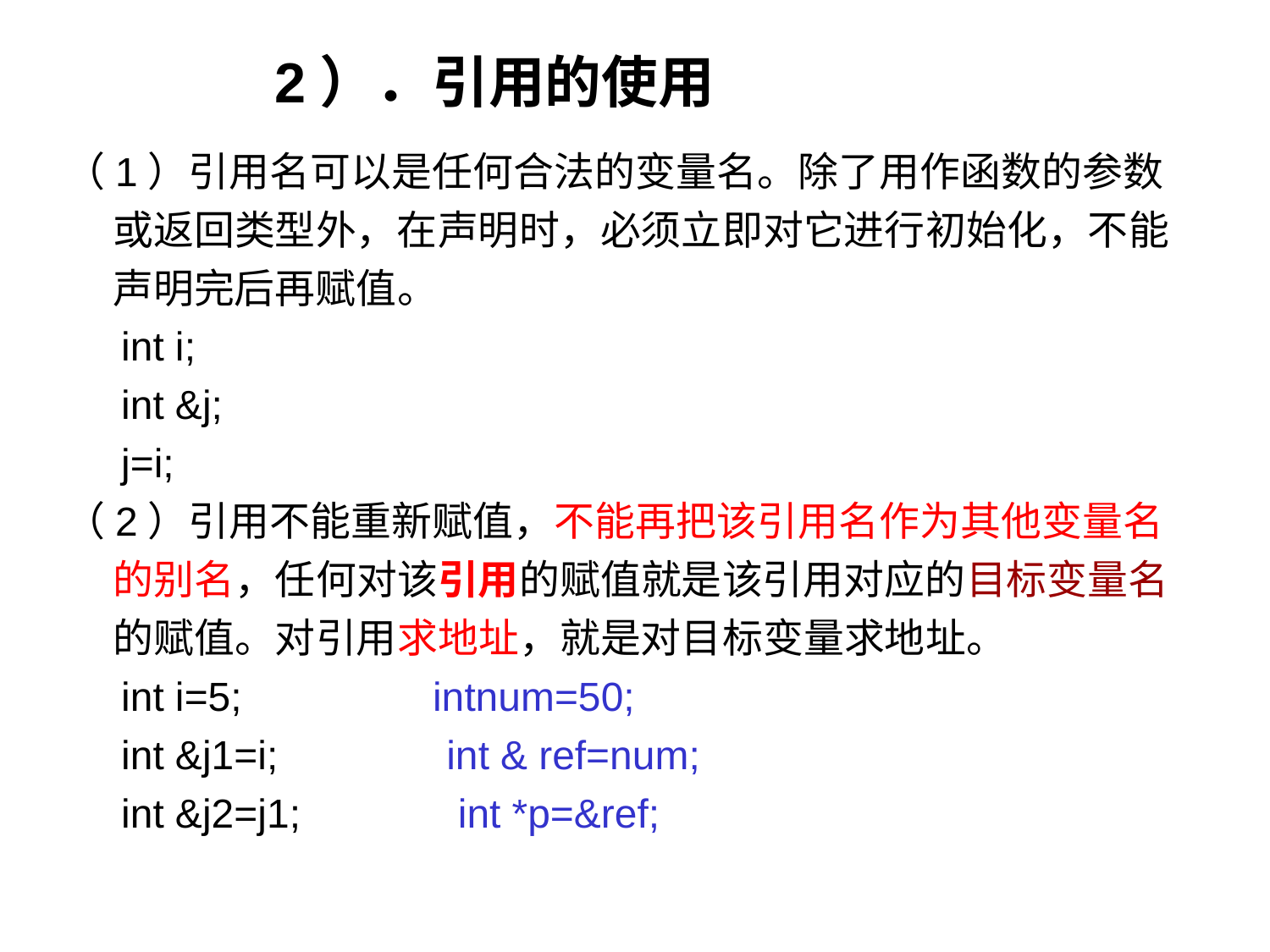

2）．引用的使用
（1）引用名可以是任何合法的变量名。除了用作函数的参数或返回类型外，在声明时，必须立即对它进行初始化，不能声明完后再赋值。
     int i;
     int &j;
     j=i;
（2）引用不能重新赋值，不能再把该引用名作为其他变量名的别名，任何对该引用的赋值就是该引用对应的目标变量名的赋值。对引用求地址，就是对目标变量求地址。
     int i=5;                 intnum=50;
     int &j1=i;               int & ref=num;
     int &j2=j1;              int *p=&ref;